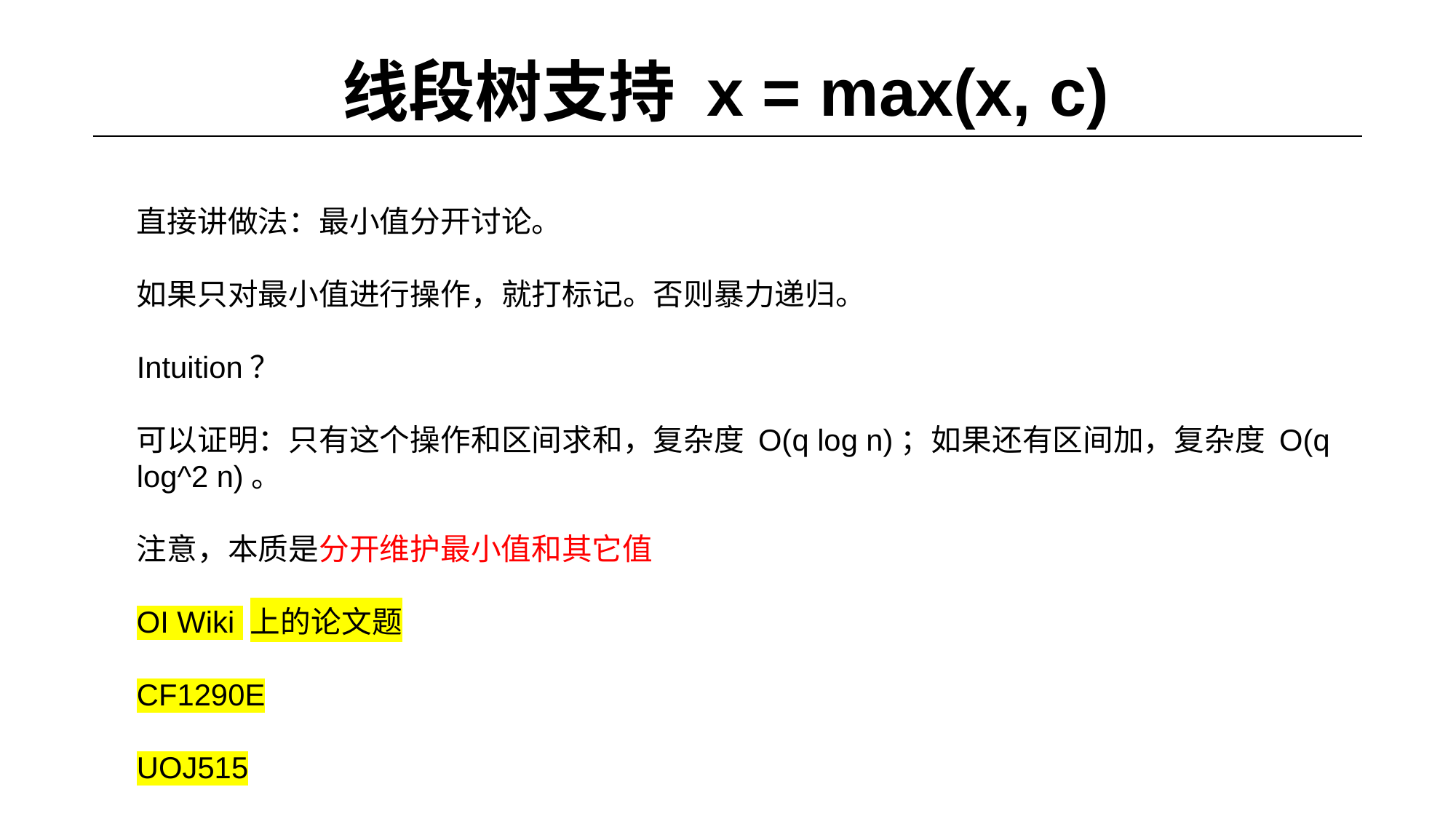

# 线段树支持 x = max(x, c)
直接讲做法：最小值分开讨论。

如果只对最小值进行操作，就打标记。否则暴力递归。

Intuition？

可以证明：只有这个操作和区间求和，复杂度 O(q log n)；如果还有区间加，复杂度 O(q log^2 n)。

注意，本质是分开维护最小值和其它值

OI Wiki 上的论文题

CF1290E

UOJ515